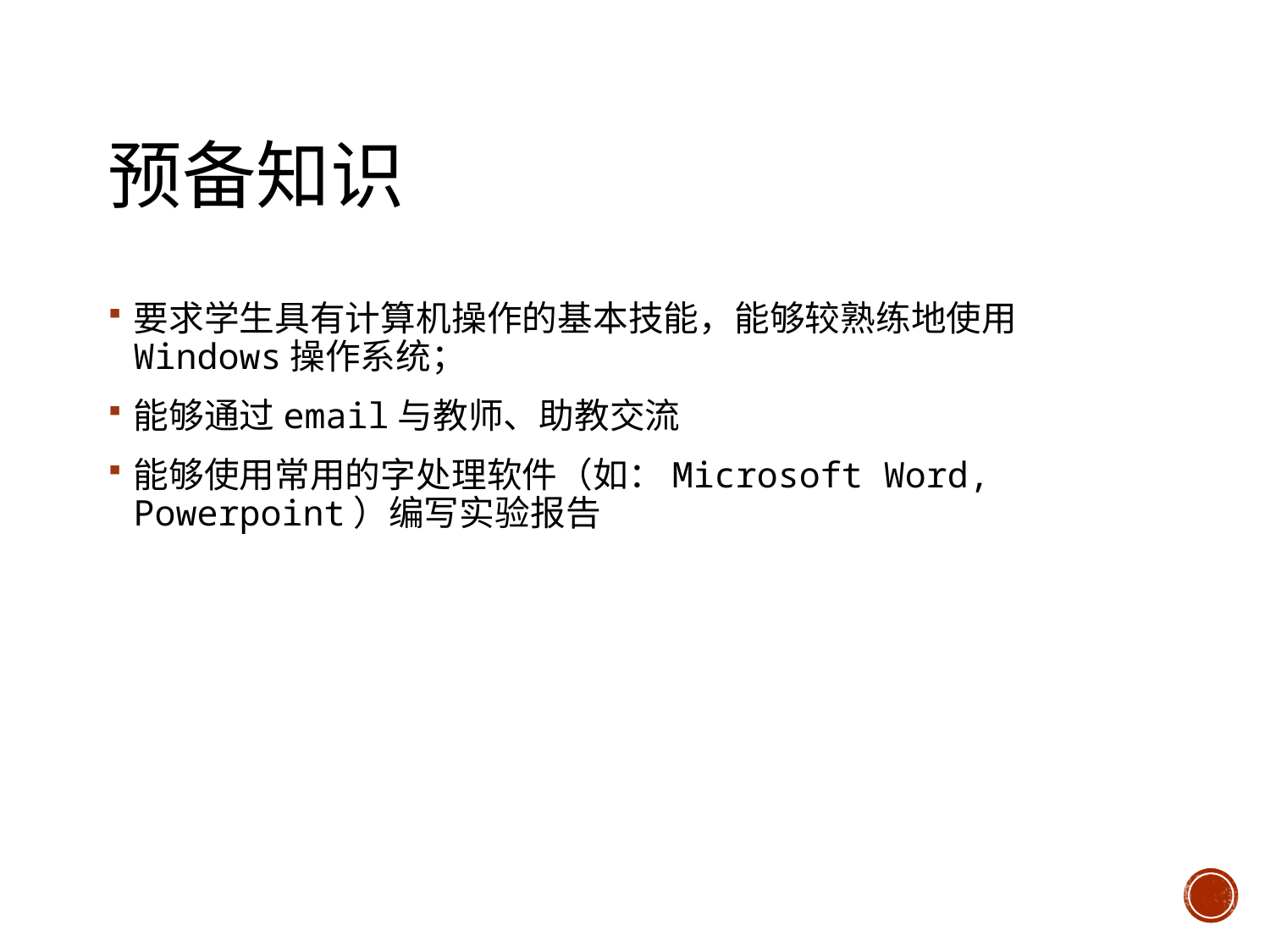

# 预备知识
要求学生具有计算机操作的基本技能，能够较熟练地使用Windows操作系统；
能够通过email与教师、助教交流
能够使用常用的字处理软件（如：Microsoft Word, Powerpoint）编写实验报告